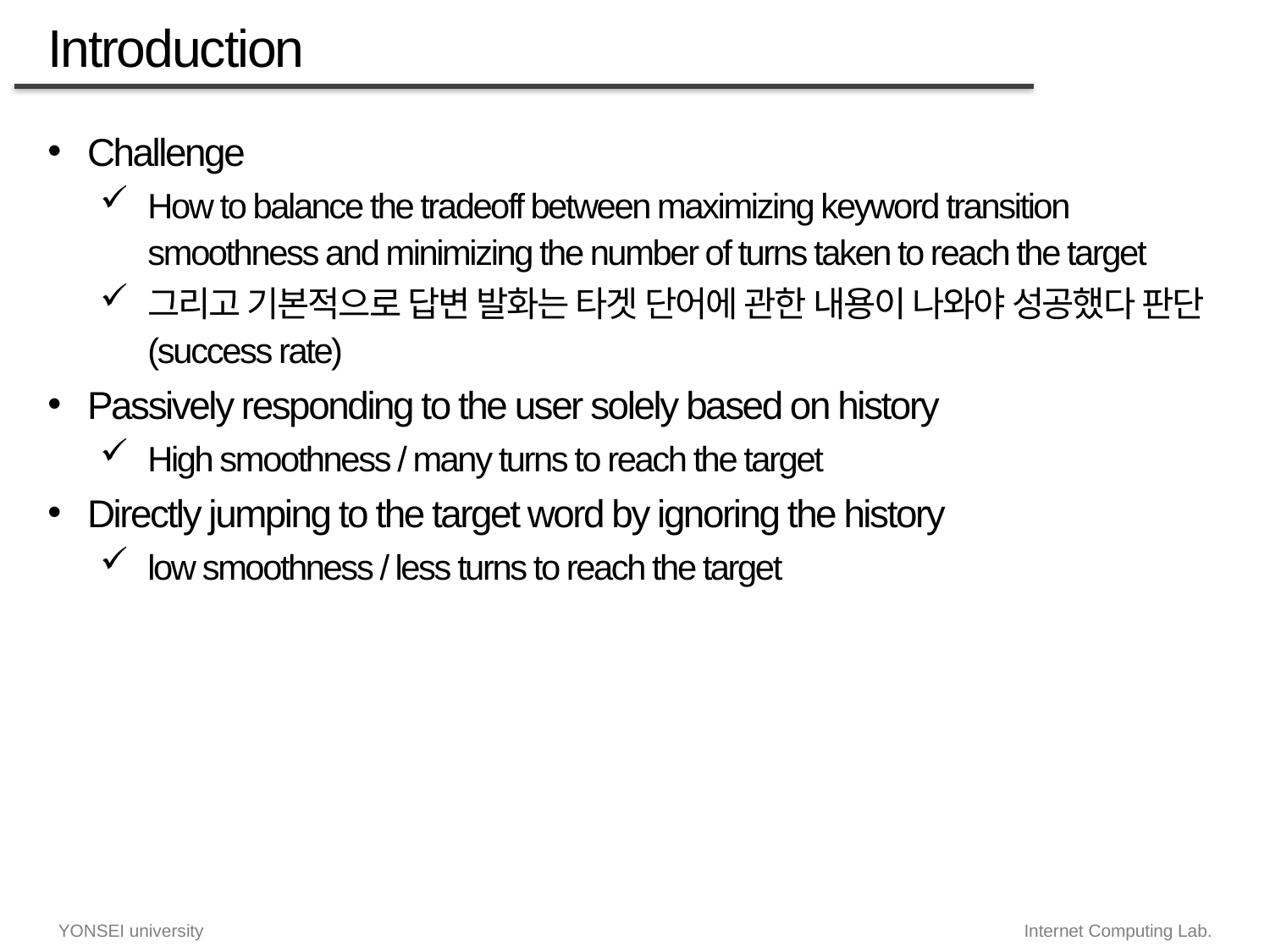

# Introduction
Challenge
How to balance the tradeoff between maximizing keyword transition smoothness and minimizing the number of turns taken to reach the target
그리고 기본적으로 답변 발화는 타겟 단어에 관한 내용이 나와야 성공했다 판단
(success rate)
Passively responding to the user solely based on history
High smoothness / many turns to reach the target
Directly jumping to the target word by ignoring the history
low smoothness / less turns to reach the target